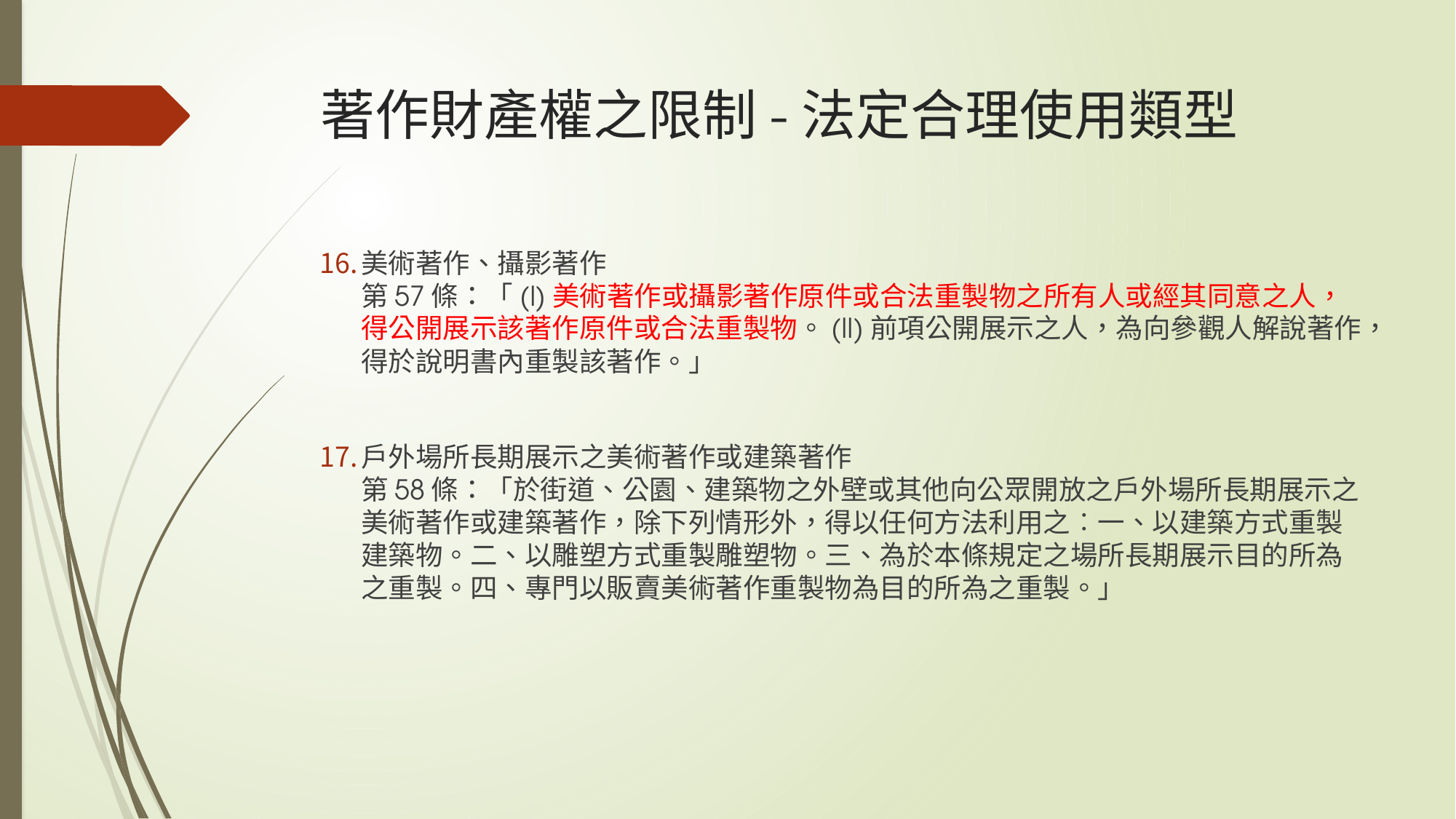

# 著作財產權之限制-法定合理使用類型
美術著作、攝影著作
第57條：「(I)美術著作或攝影著作原件或合法重製物之所有人或經其同意之人，得公開展示該著作原件或合法重製物。(II)前項公開展示之人，為向參觀人解說著作，得於說明書內重製該著作。」

戶外場所長期展示之美術著作或建築著作
第58條：「於街道、公園、建築物之外壁或其他向公眾開放之戶外場所長期展示之美術著作或建築著作，除下列情形外，得以任何方法利用之︰一、以建築方式重製建築物。二、以雕塑方式重製雕塑物。三、為於本條規定之場所長期展示目的所為之重製。四、專門以販賣美術著作重製物為目的所為之重製。」